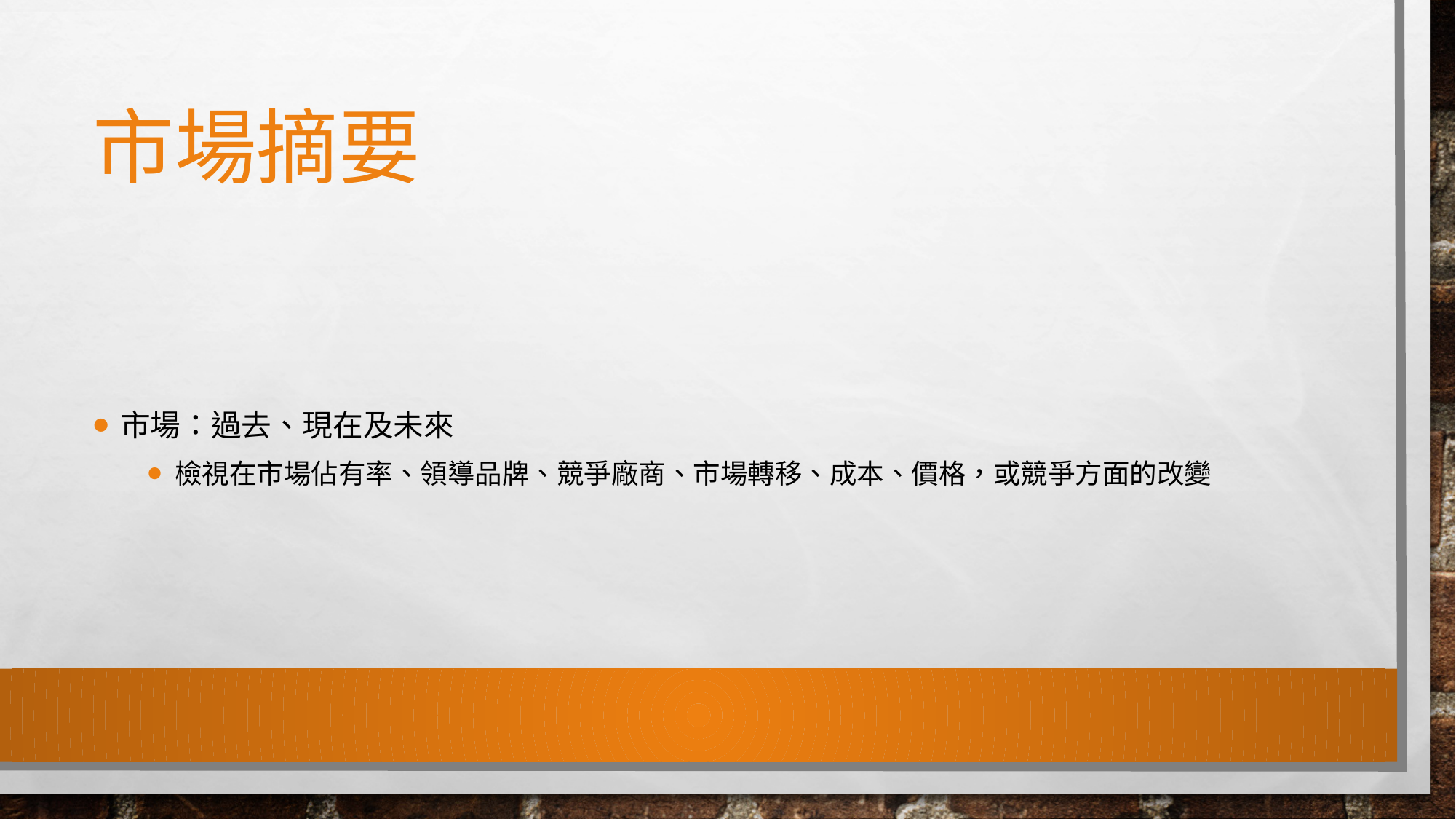

# 市場摘要
市場：過去、現在及未來
檢視在市場佔有率、領導品牌、競爭廠商、市場轉移、成本、價格，或競爭方面的改變